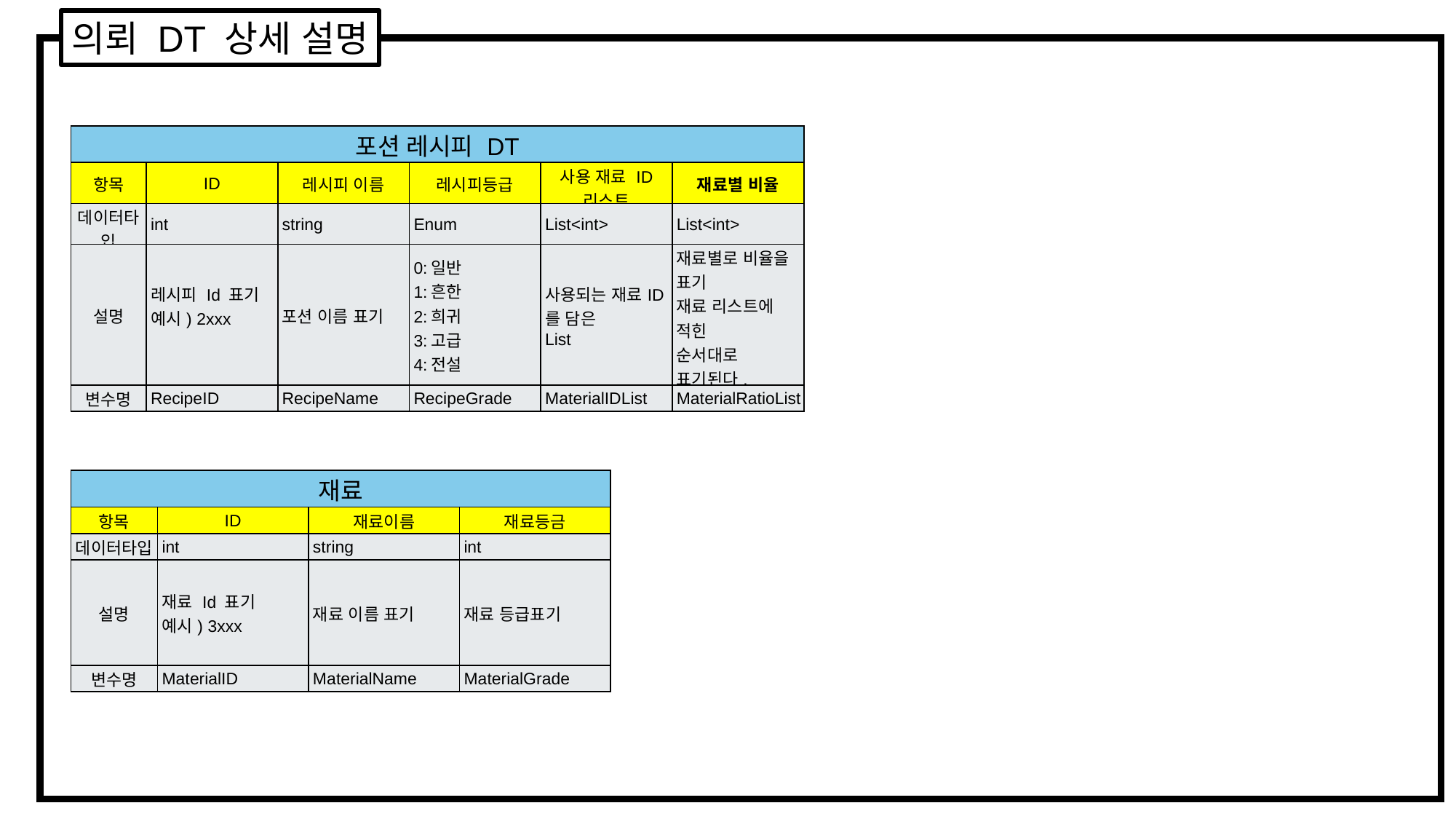

의뢰 DT 상세 설명

| 포션 레시피 DT |  |  |  |  |  |
| --- | --- | --- | --- | --- | --- |
| 항목 | ID | 레시피 이름 | 레시피등급 | 사용 재료 ID 리스트 | 재료별 비율 |
| 데이터타입 | int | string | Enum | List<int> | List<int> |
| 설명 | 레시피 Id 표기 예시) 2xxx | 포션 이름 표기 | 0:일반 1:흔한 2:희귀 3:고급 4:전설 | 사용되는 재료ID를 담은 List | 재료별로 비율을 표기 재료 리스트에 적힌 순서대로 표기된다. |
| 변수명 | RecipeID | RecipeName | RecipeGrade | MaterialIDList | MaterialRatioList |
| 재료 |  |  |  |
| --- | --- | --- | --- |
| 항목 | ID | 재료이름 | 재료등금 |
| 데이터타입 | int | string | int |
| 설명 | 재료 Id 표기 예시) 3xxx | 재료 이름 표기 | 재료 등급표기 |
| 변수명 | MaterialID | MaterialName | MaterialGrade |